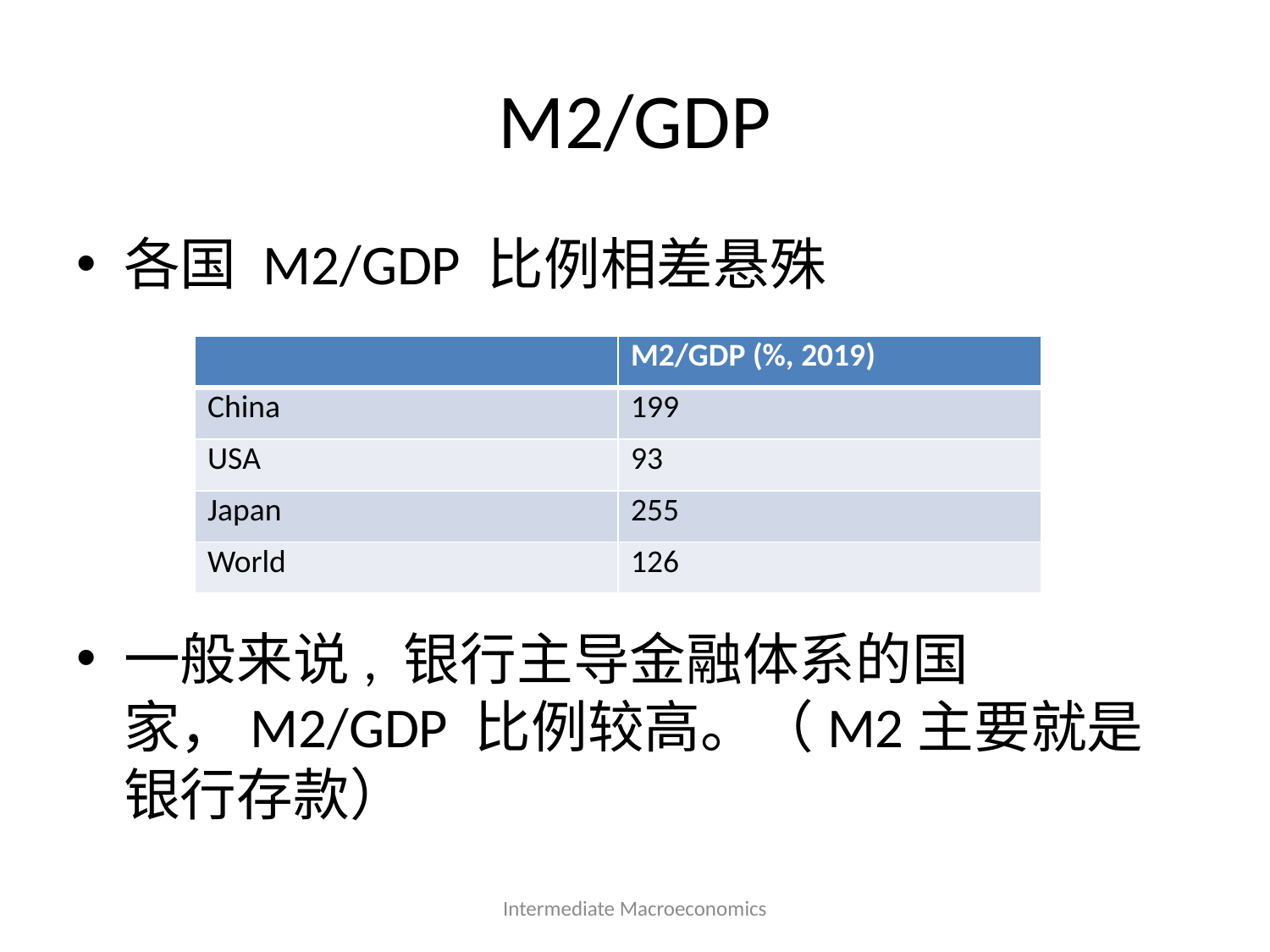

# M2/GDP
各国 M2/GDP 比例相差悬殊

一般来说, 银行主导金融体系的国家，M2/GDP 比例较高。（M2主要就是银行存款）

|  | M2/GDP (%, 2019) |
| --- | --- |
| China | 199 |
| USA | 93 |
| Japan | 255 |
| World | 126 |
Intermediate Macroeconomics